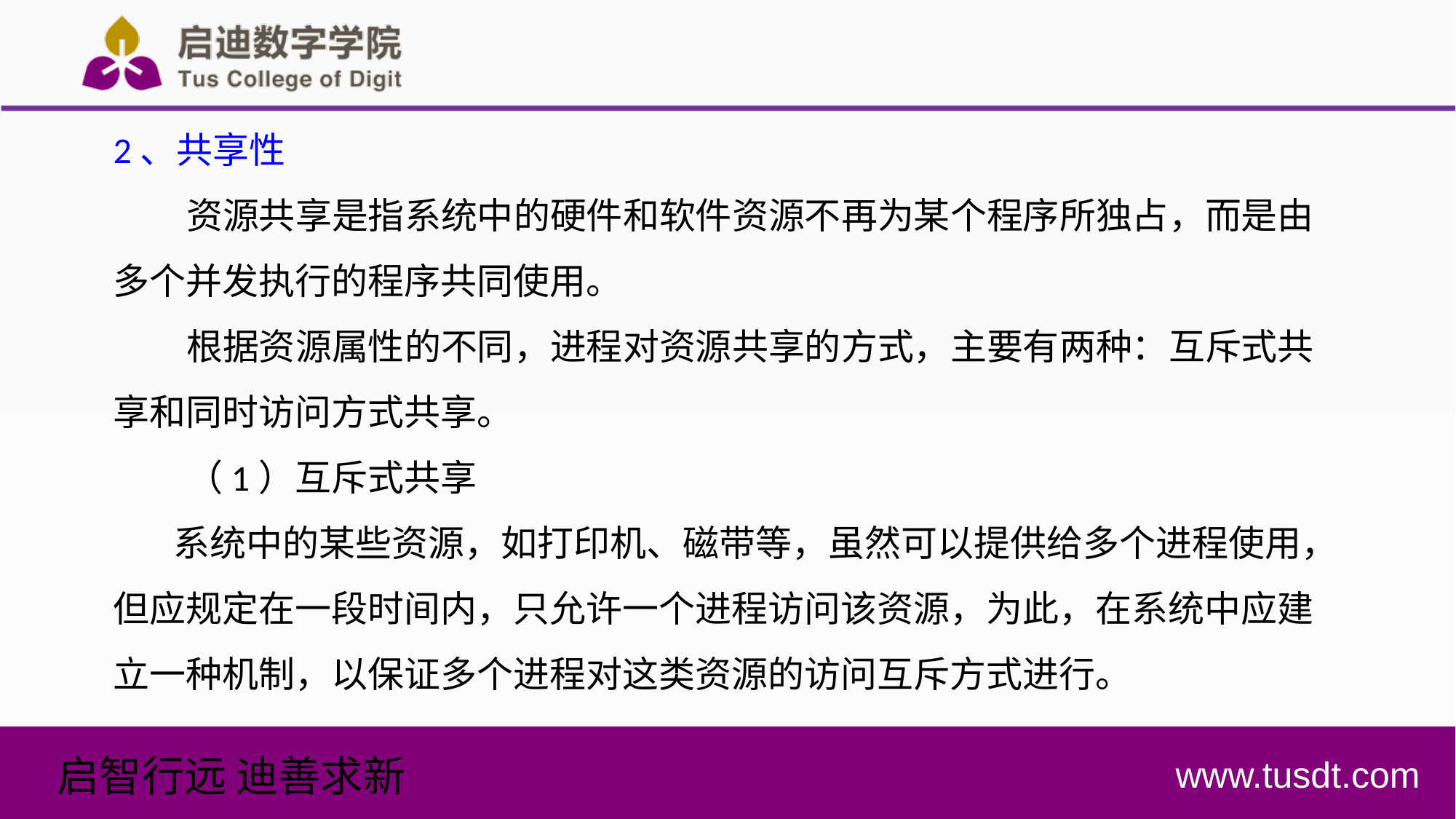

2、共享性
资源共享是指系统中的硬件和软件资源不再为某个程序所独占，而是由多个并发执行的程序共同使用。
根据资源属性的不同，进程对资源共享的方式，主要有两种：互斥式共享和同时访问方式共享。
（1）互斥式共享
系统中的某些资源，如打印机、磁带等，虽然可以提供给多个进程使用，但应规定在一段时间内，只允许一个进程访问该资源，为此，在系统中应建立一种机制，以保证多个进程对这类资源的访问互斥方式进行。